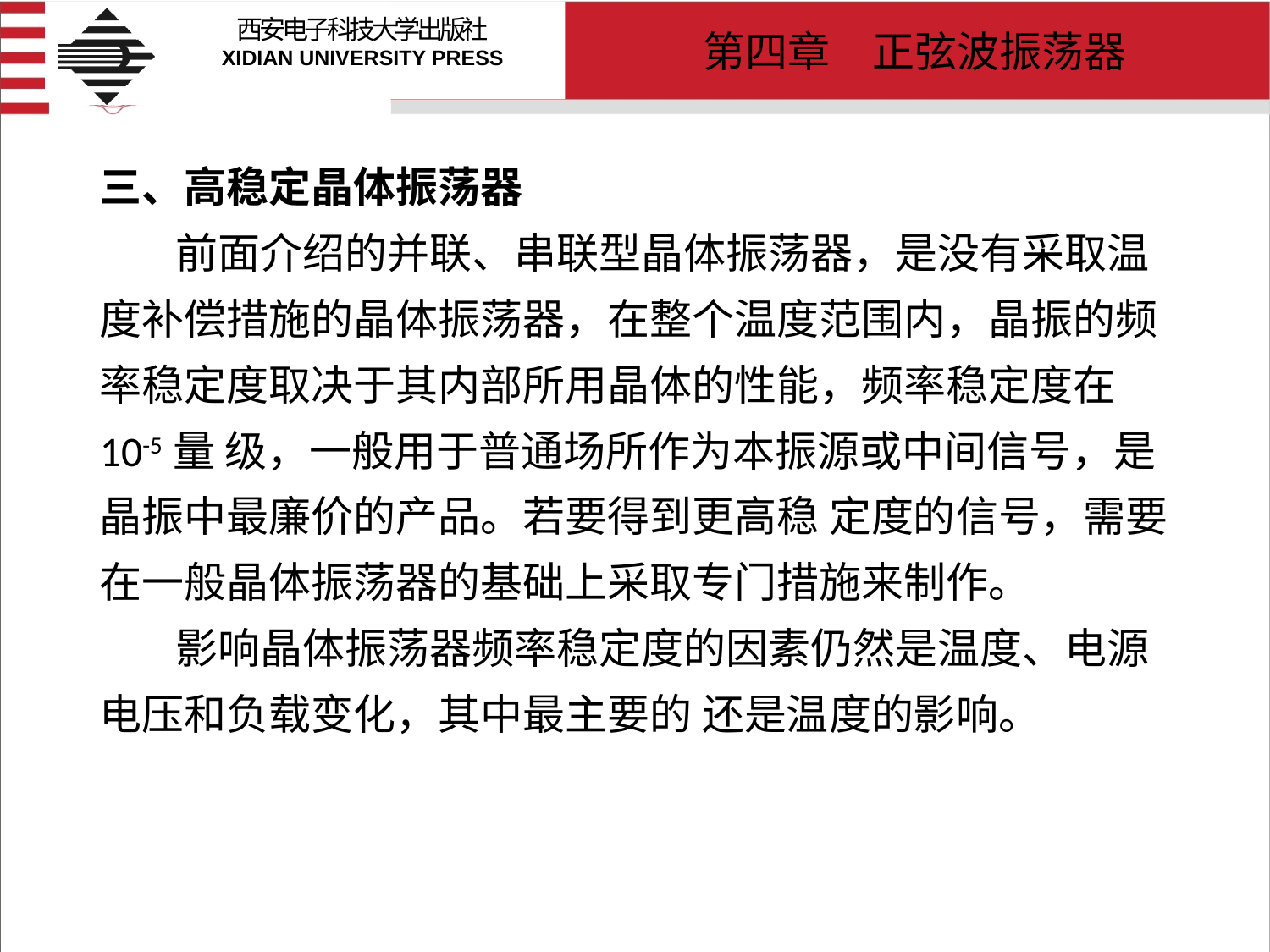

# 三、高稳定晶体振荡器 前面介绍的并联、串联型晶体振荡器，是没有采取温度补偿措施的晶体振荡器，在整个温度范围内，晶振的频率稳定度取决于其内部所用晶体的性能，频率稳定度在 10-5量 级，一般用于普通场所作为本振源或中间信号，是晶振中最廉价的产品。若要得到更高稳 定度的信号，需要在一般晶体振荡器的基础上采取专门措施来制作。 影响晶体振荡器频率稳定度的因素仍然是温度、电源电压和负载变化，其中最主要的 还是温度的影响。